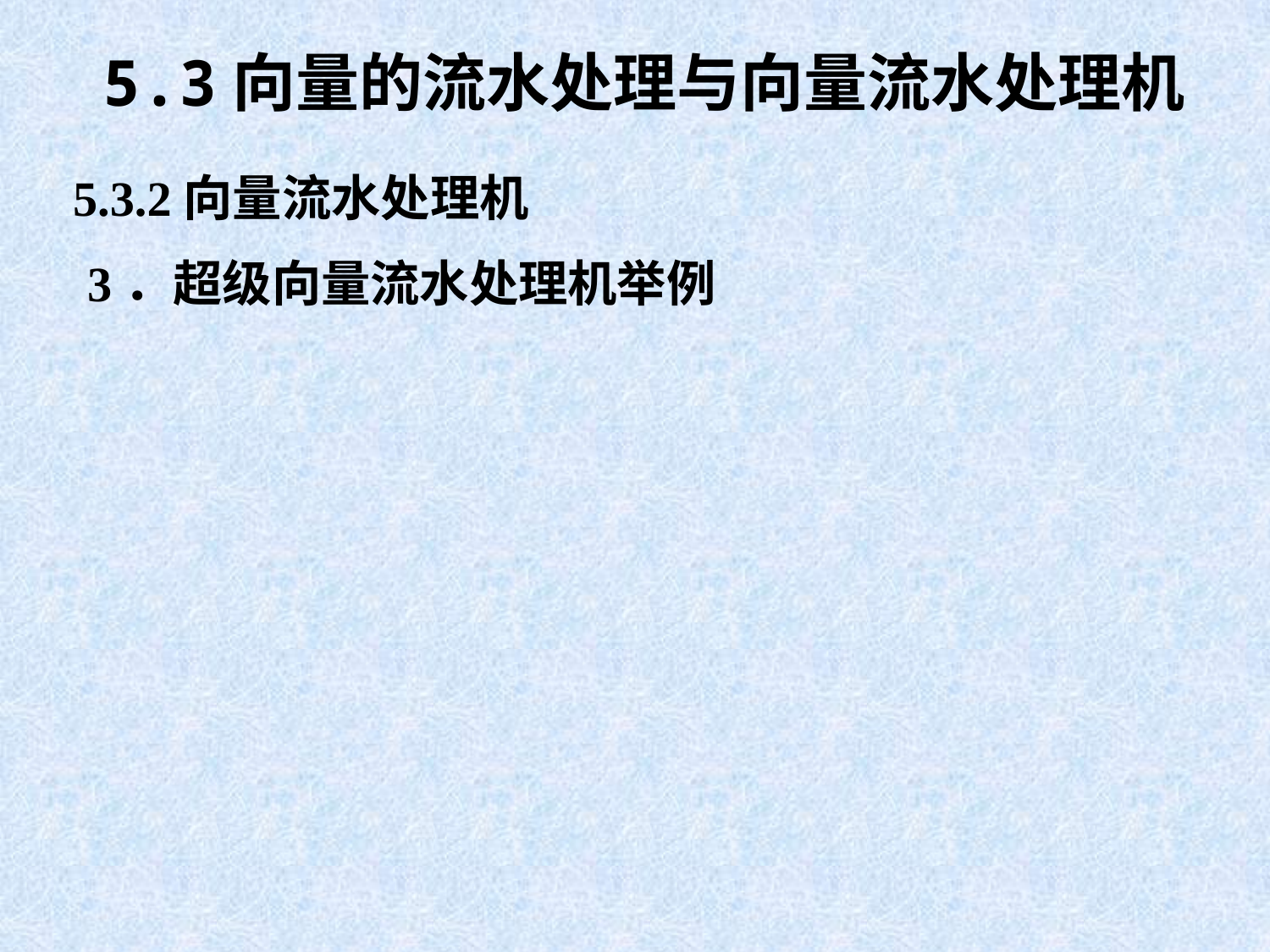

5.3向量的流水处理与向量流水处理机
5.3.2向量流水处理机
3．超级向量流水处理机举例